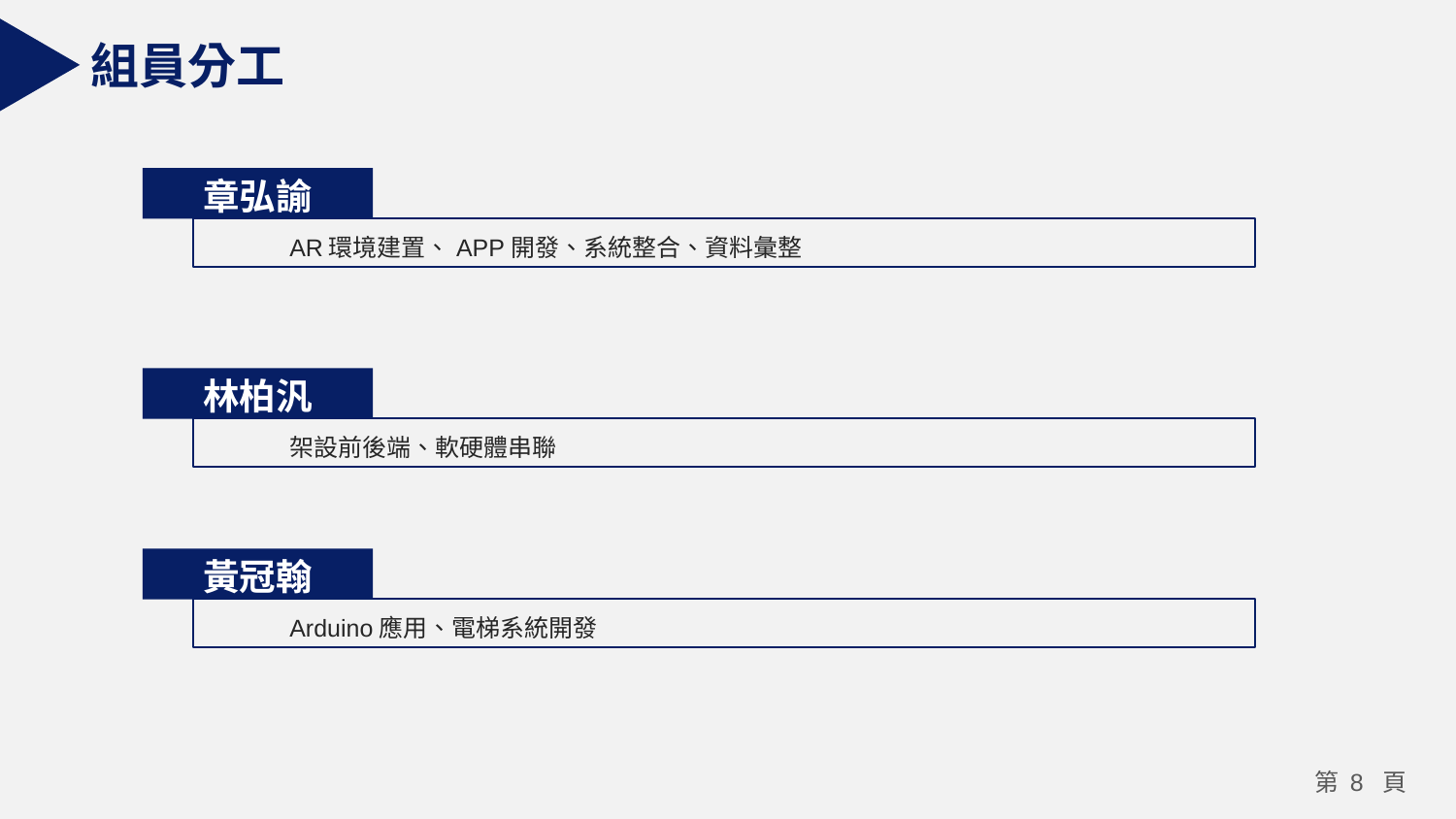

組員分工
章弘諭
AR環境建置、APP開發、系統整合、資料彙整
林柏汎
架設前後端、軟硬體串聯
黃冠翰
Arduino應用、電梯系統開發